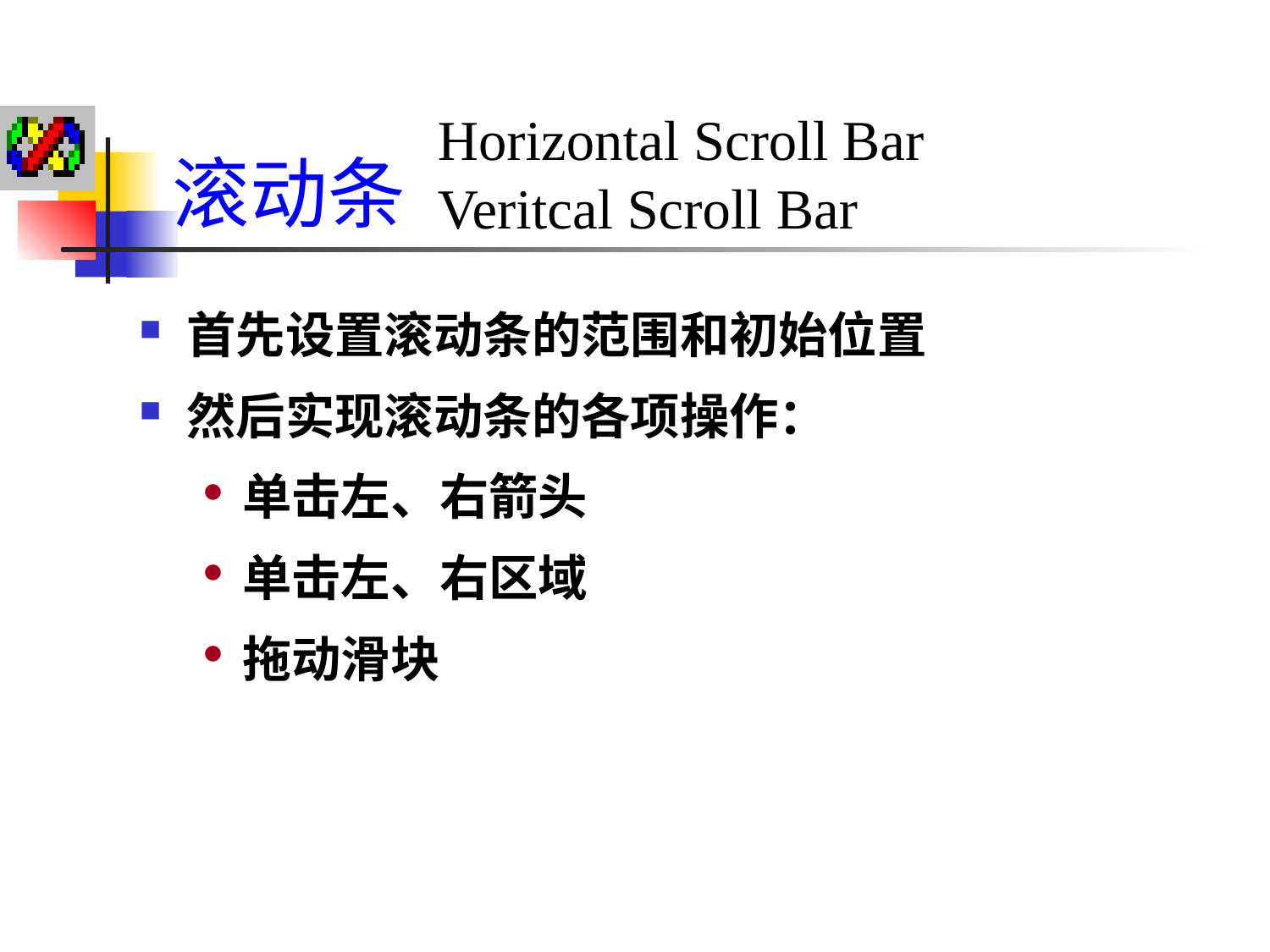

Horizontal Scroll Bar
Veritcal Scroll Bar
# 滚动条
首先设置滚动条的范围和初始位置
然后实现滚动条的各项操作：
单击左、右箭头
单击左、右区域
拖动滑块